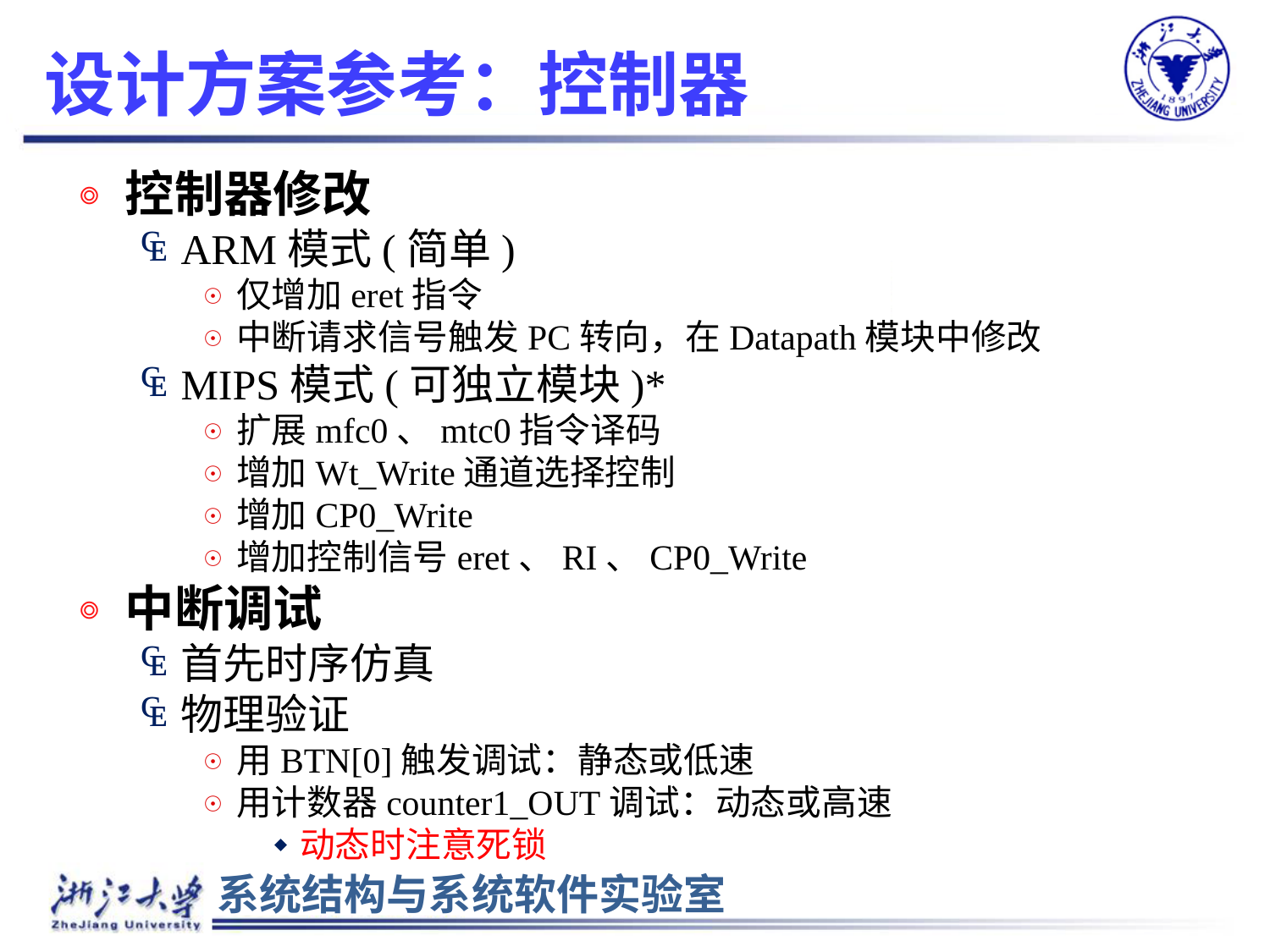

# 设计方案参考：控制器
控制器修改
ARM模式(简单)
仅增加eret指令
中断请求信号触发PC转向，在Datapath模块中修改
MIPS模式(可独立模块)*
扩展mfc0、mtc0指令译码
增加Wt_Write通道选择控制
增加CP0_Write
增加控制信号eret、RI、CP0_Write
中断调试
首先时序仿真
物理验证
用BTN[0]触发调试：静态或低速
用计数器counter1_OUT调试：动态或高速
动态时注意死锁